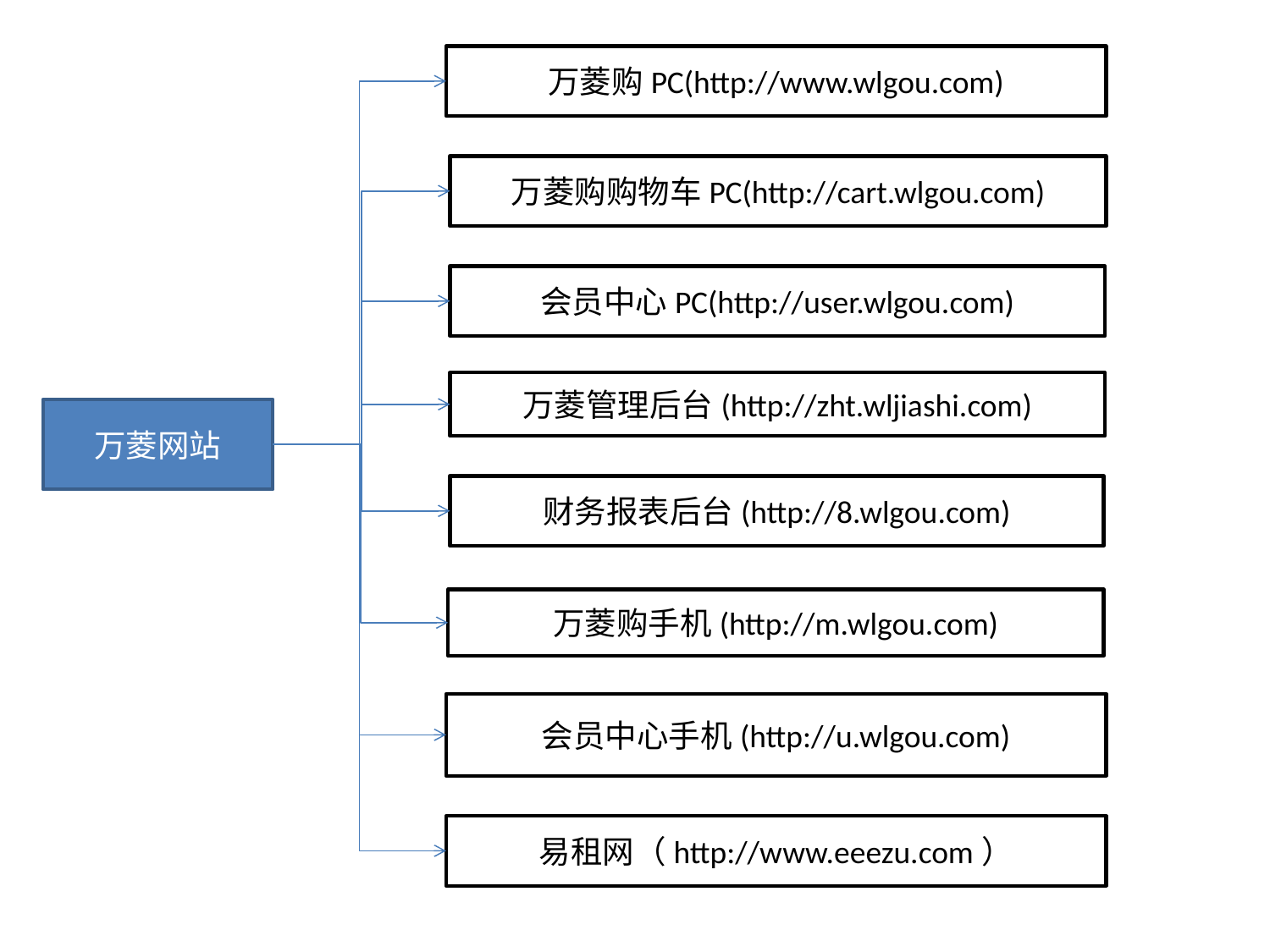

万菱购PC(http://www.wlgou.com)
万菱购购物车PC(http://cart.wlgou.com)
会员中心PC(http://user.wlgou.com)
万菱管理后台(http://zht.wljiashi.com)
万菱网站
财务报表后台(http://8.wlgou.com)
万菱购手机(http://m.wlgou.com)
会员中心手机(http://u.wlgou.com)
易租网（http://www.eeezu.com）